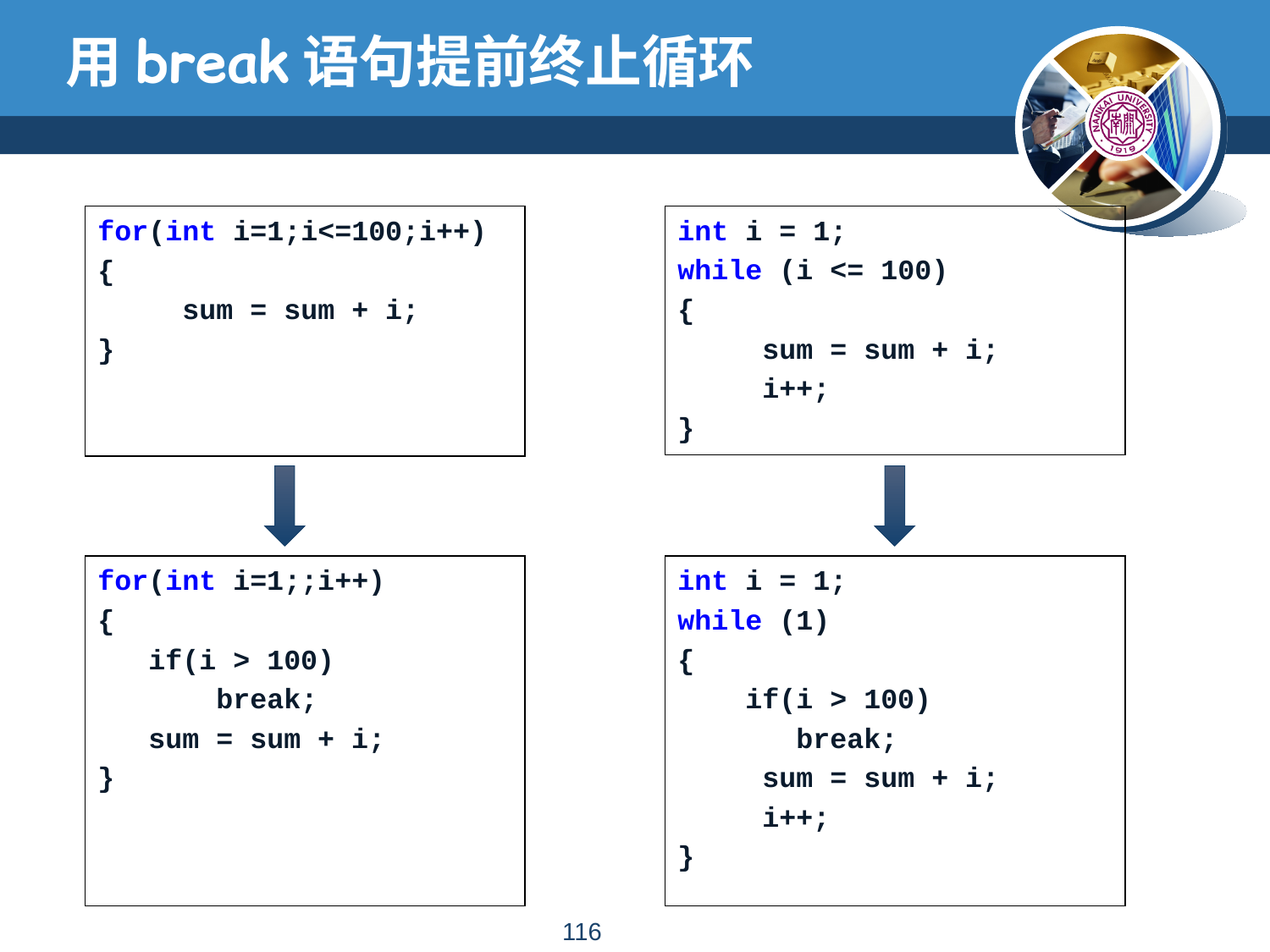

# 用break语句提前终止循环
for(int i=1;i<=100;i++)
{
     sum = sum + i;
}

int i = 1;
while (i <= 100)
{
     sum = sum + i;
     i++;
}

for(int i=1;;i++)
{
   if(i > 100)
       break;
   sum = sum + i;
}
int i = 1;
while (1)
{
    if(i > 100)
       break;
     sum = sum + i;
     i++;
}
116